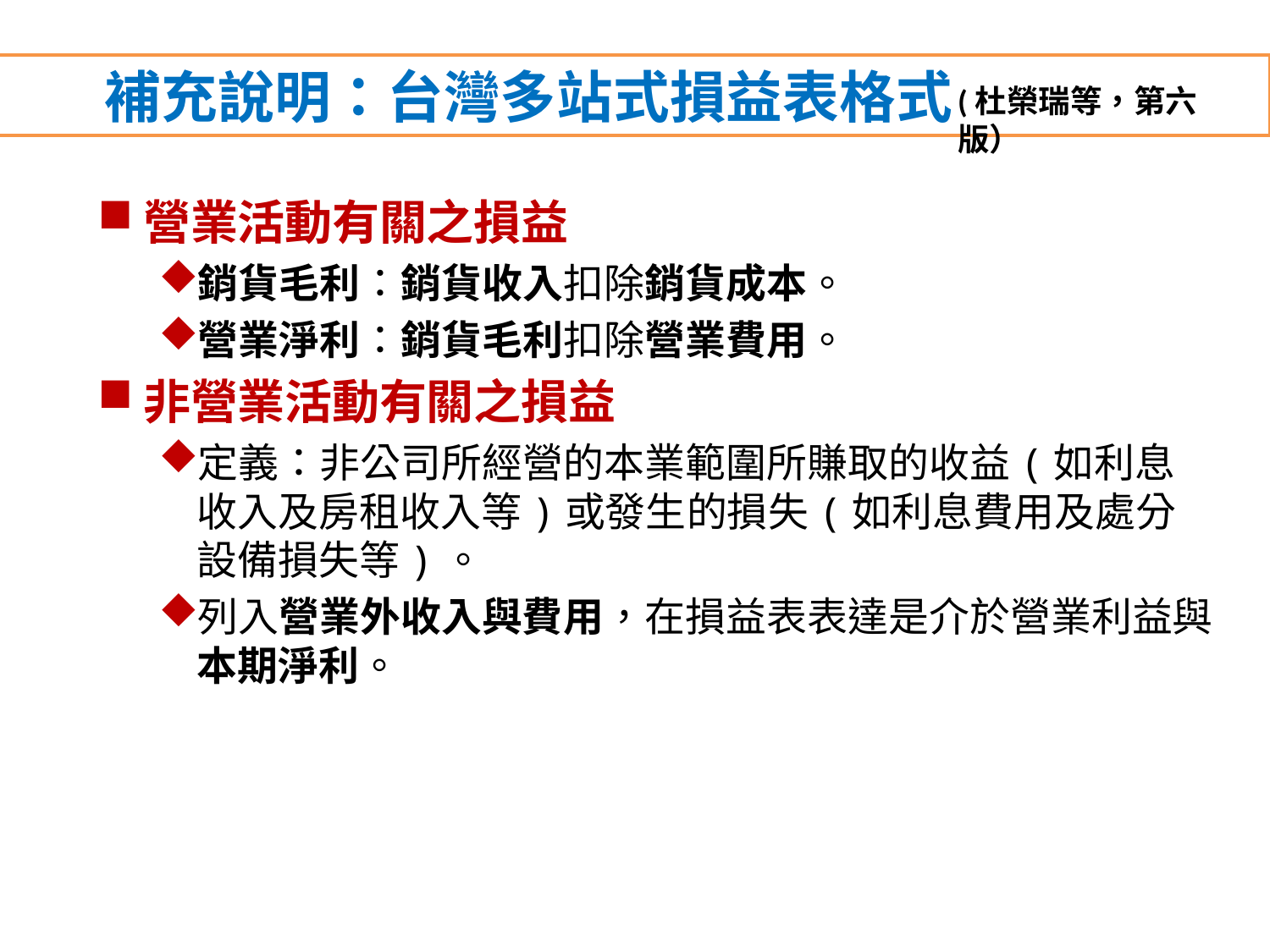

補充說明：台灣多站式損益表格式
(杜榮瑞等，第六版）
營業活動有關之損益
銷貨毛利：銷貨收入扣除銷貨成本。
營業淨利：銷貨毛利扣除營業費用。
非營業活動有關之損益
定義：非公司所經營的本業範圍所賺取的收益(如利息收入及房租收入等)或發生的損失(如利息費用及處分設備損失等)。
列入營業外收入與費用，在損益表表達是介於營業利益與本期淨利。